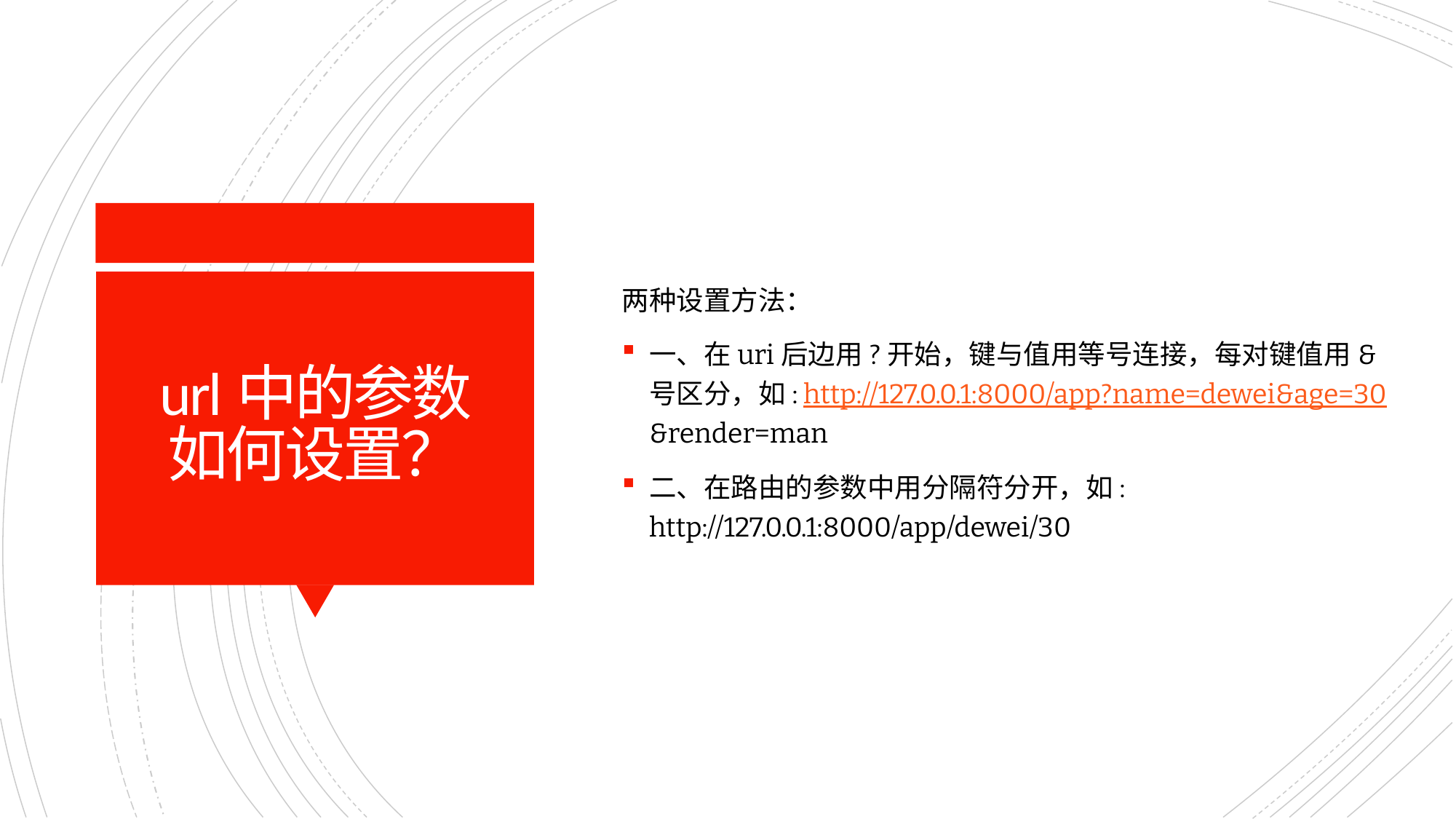

两种设置方法：
一、在uri后边用?开始，键与值用等号连接，每对键值用&号区分，如: http://127.0.0.1:8000/app?name=dewei&age=30&render=man
二、在路由的参数中用分隔符分开，如: http://127.0.0.1:8000/app/dewei/30
# url中的参数如何设置？